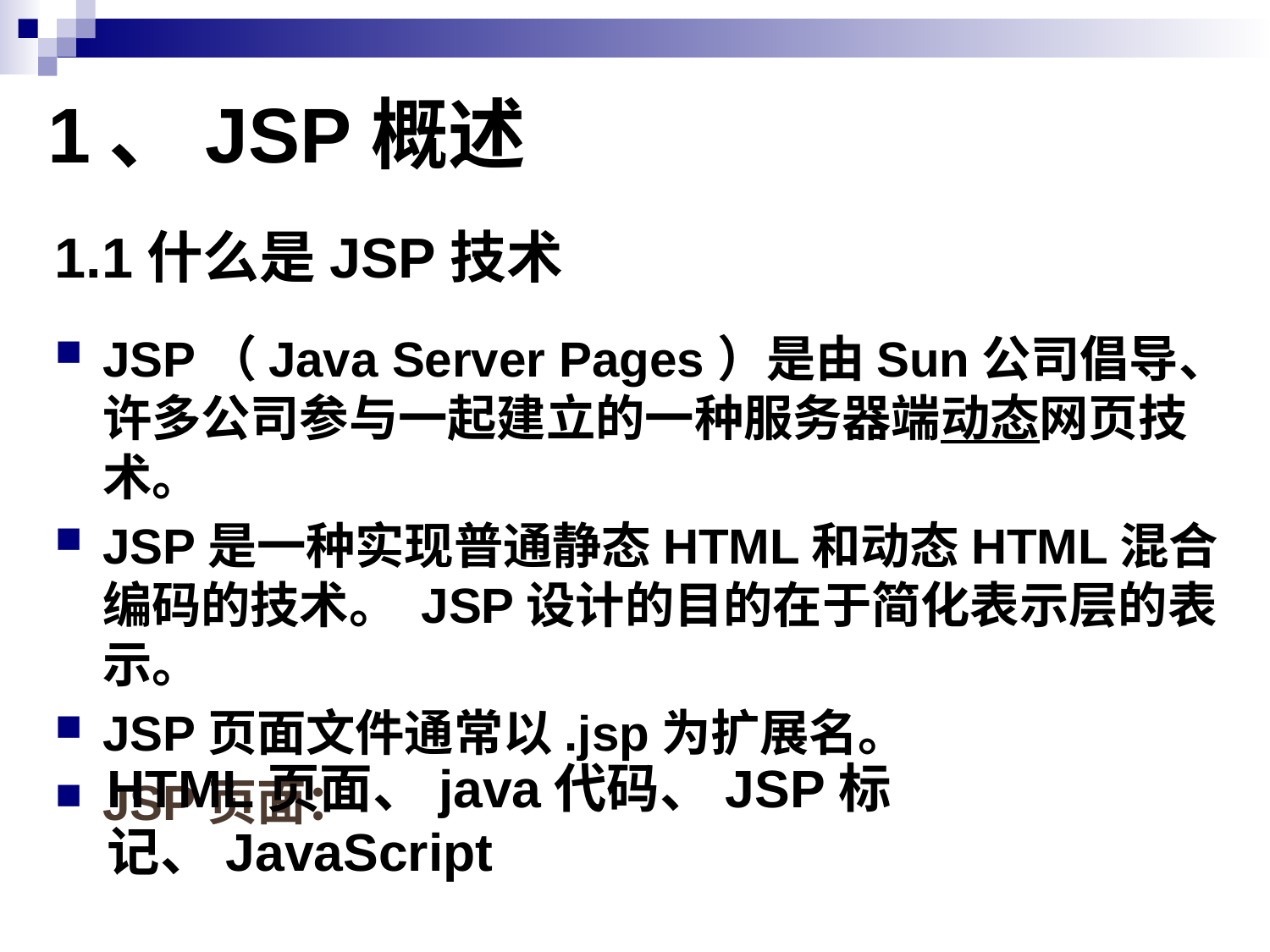

1、JSP概述
1.1什么是JSP技术
JSP（Java Server Pages）是由Sun公司倡导、许多公司参与一起建立的一种服务器端动态网页技术。
JSP是一种实现普通静态HTML和动态HTML混合编码的技术。 JSP设计的目的在于简化表示层的表示。
JSP页面文件通常以.jsp为扩展名。
JSP页面：

HTML页面、java代码、JSP标记、JavaScript
4